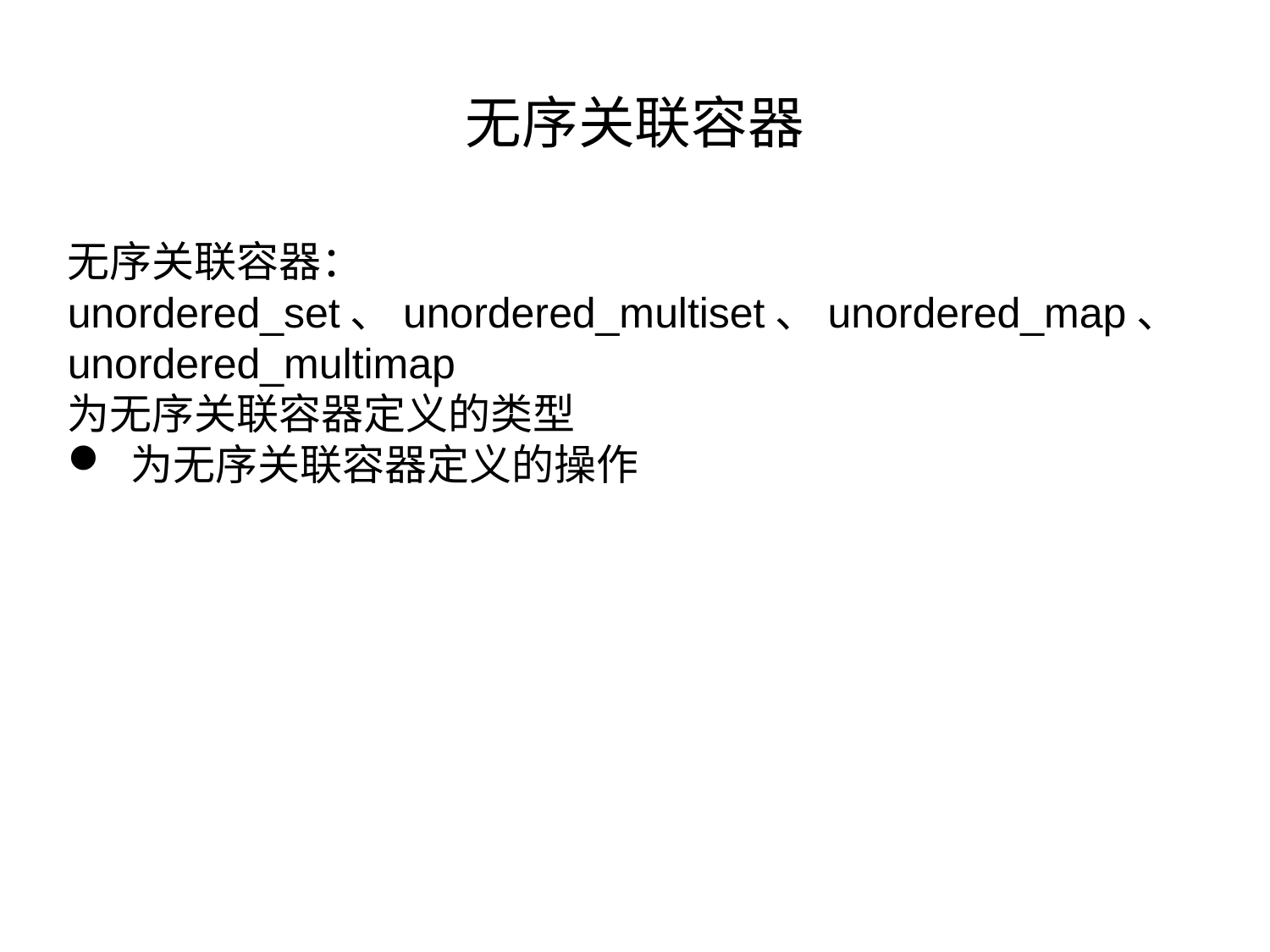

无序关联容器
无序关联容器：unordered_set、unordered_multiset、unordered_map、unordered_multimap
为无序关联容器定义的类型
为无序关联容器定义的操作